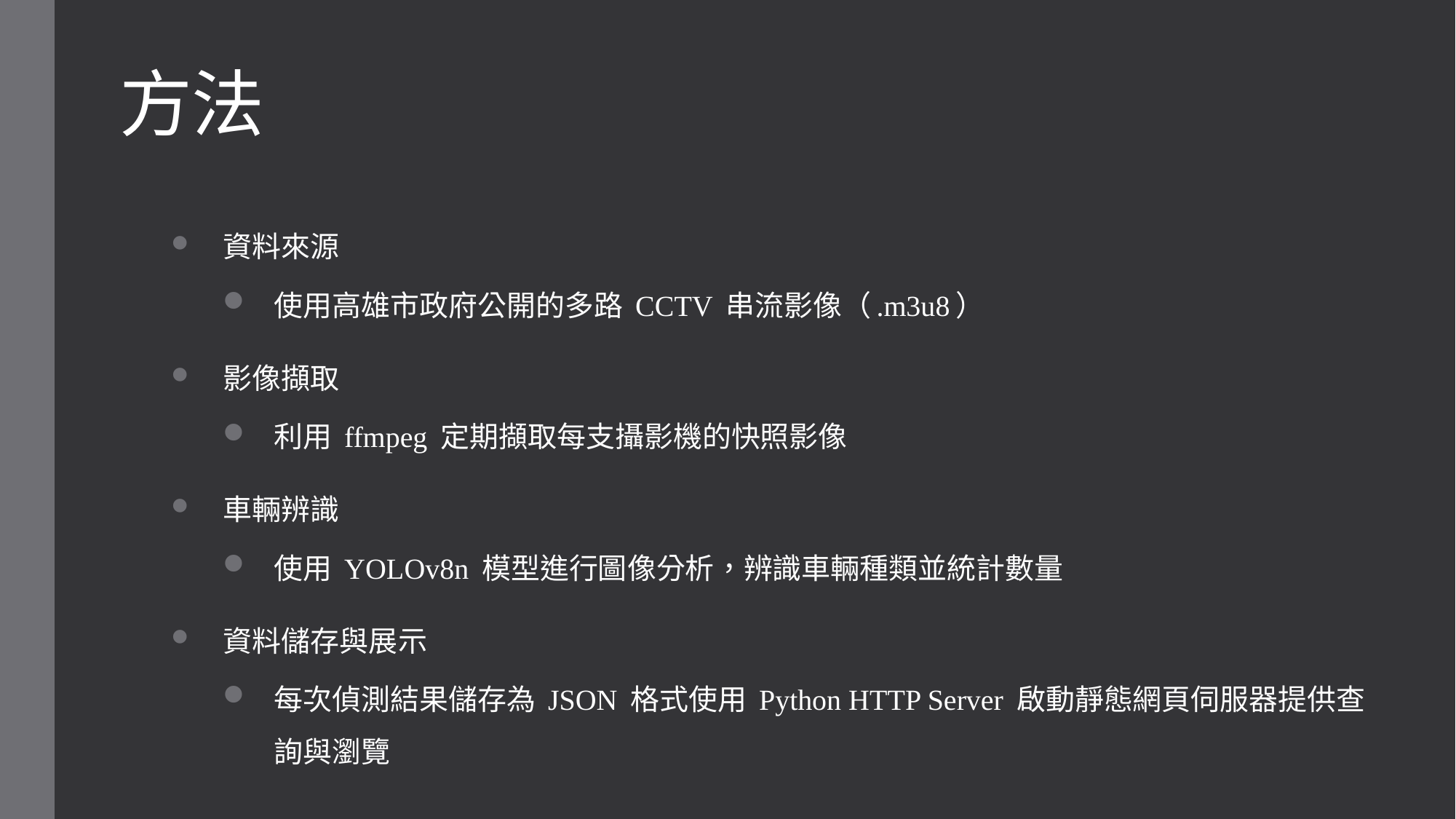

# 方法
資料來源
使用高雄市政府公開的多路 CCTV 串流影像（.m3u8）
影像擷取
利用 ffmpeg 定期擷取每支攝影機的快照影像
車輛辨識
使用 YOLOv8n 模型進行圖像分析，辨識車輛種類並統計數量
資料儲存與展示
每次偵測結果儲存為 JSON 格式使用 Python HTTP Server 啟動靜態網頁伺服器提供查詢與瀏覽